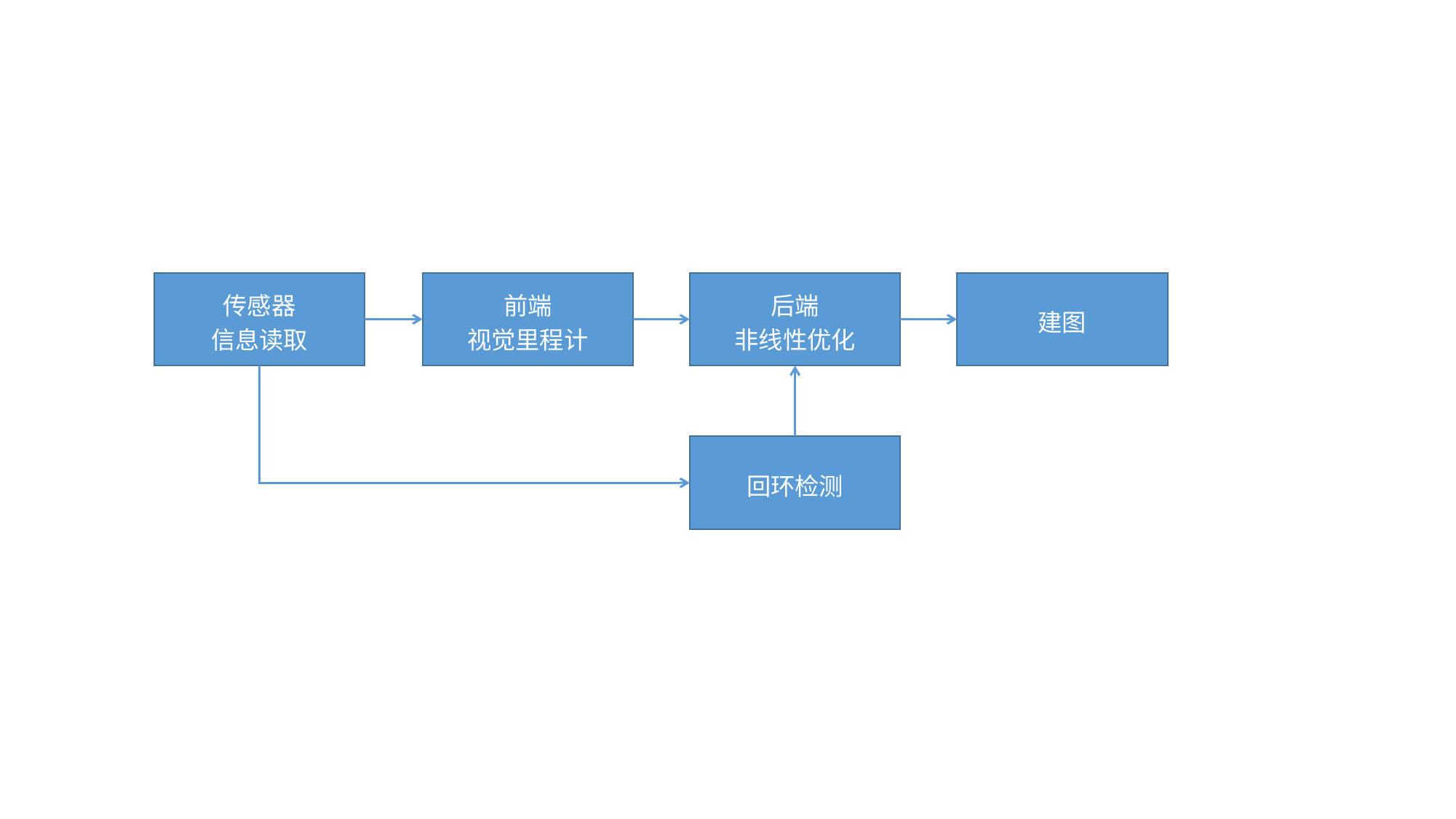

传感器
信息读取
前端
视觉里程计
后端
非线性优化
建图
回环检测